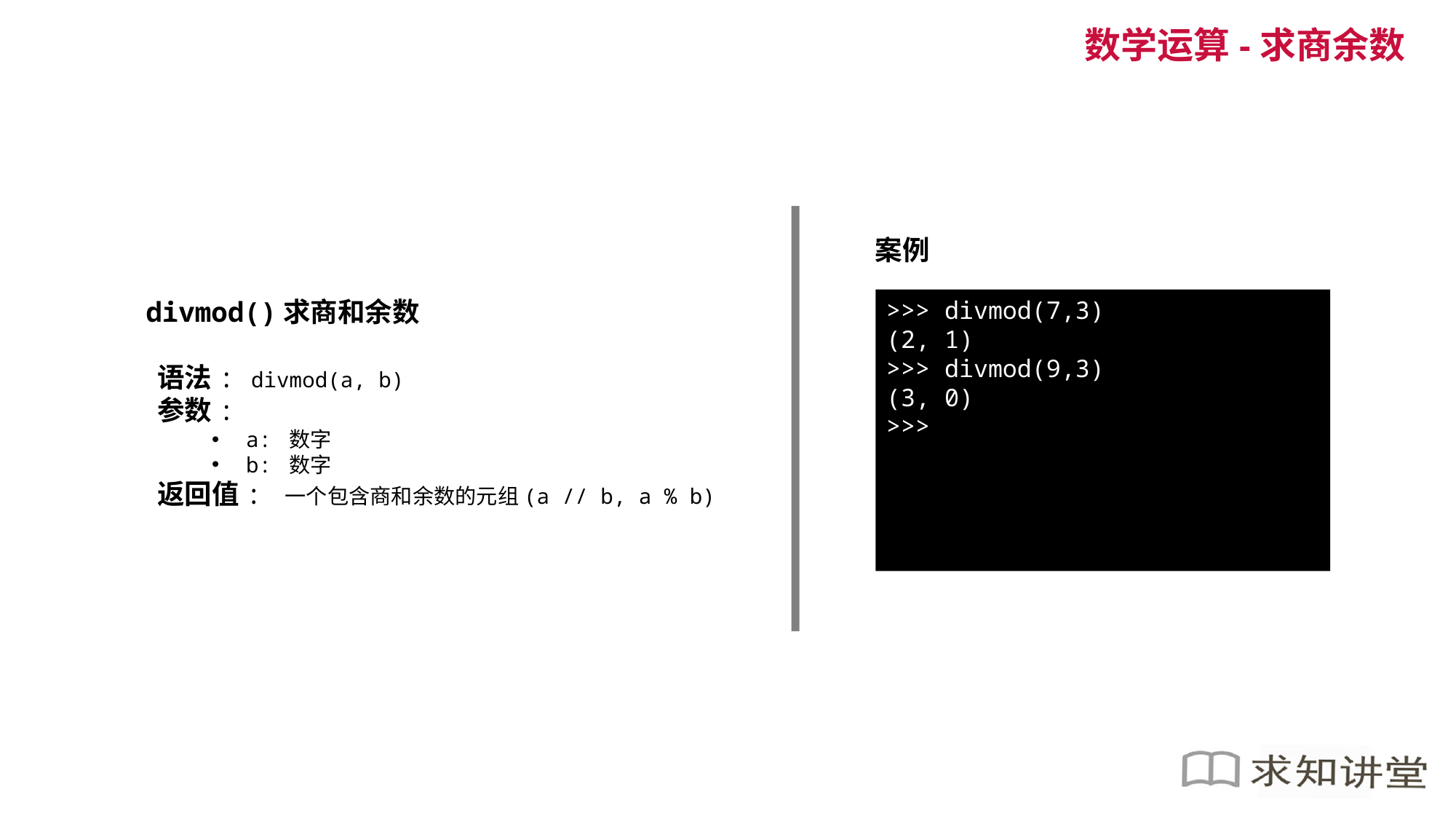

数学运算-求商余数

案例
divmod()求商和余数
>>> divmod(7,3)
(2, 1)
>>> divmod(9,3)
(3, 0)
>>>
语法: divmod(a, b)
参数:
a: 数字
b: 数字
返回值: 一个包含商和余数的元组(a // b, a % b)